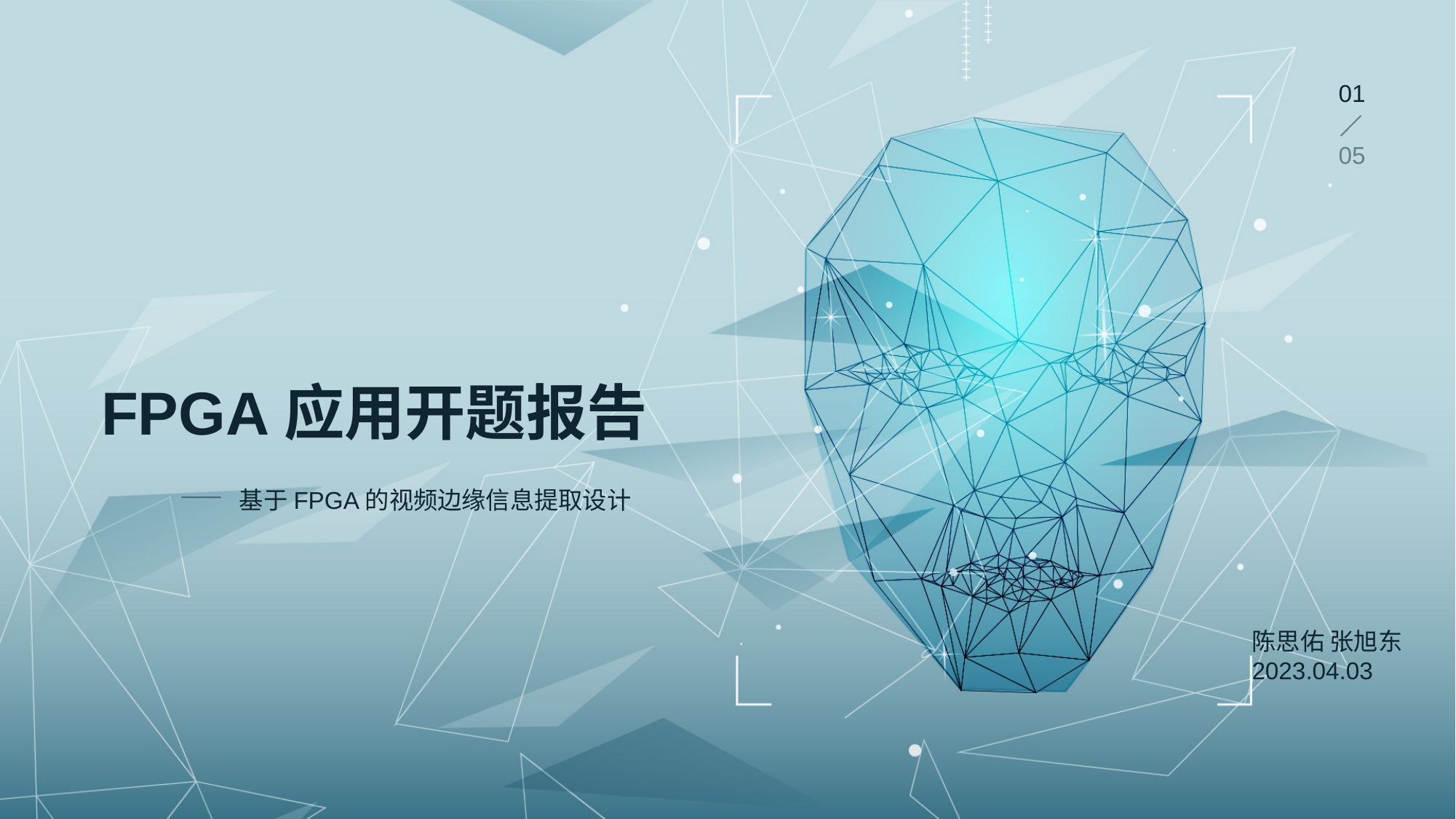

01
05
# FPGA应用开题报告
基于FPGA的视频边缘信息提取设计
陈思佑 张旭东
2023.04.03